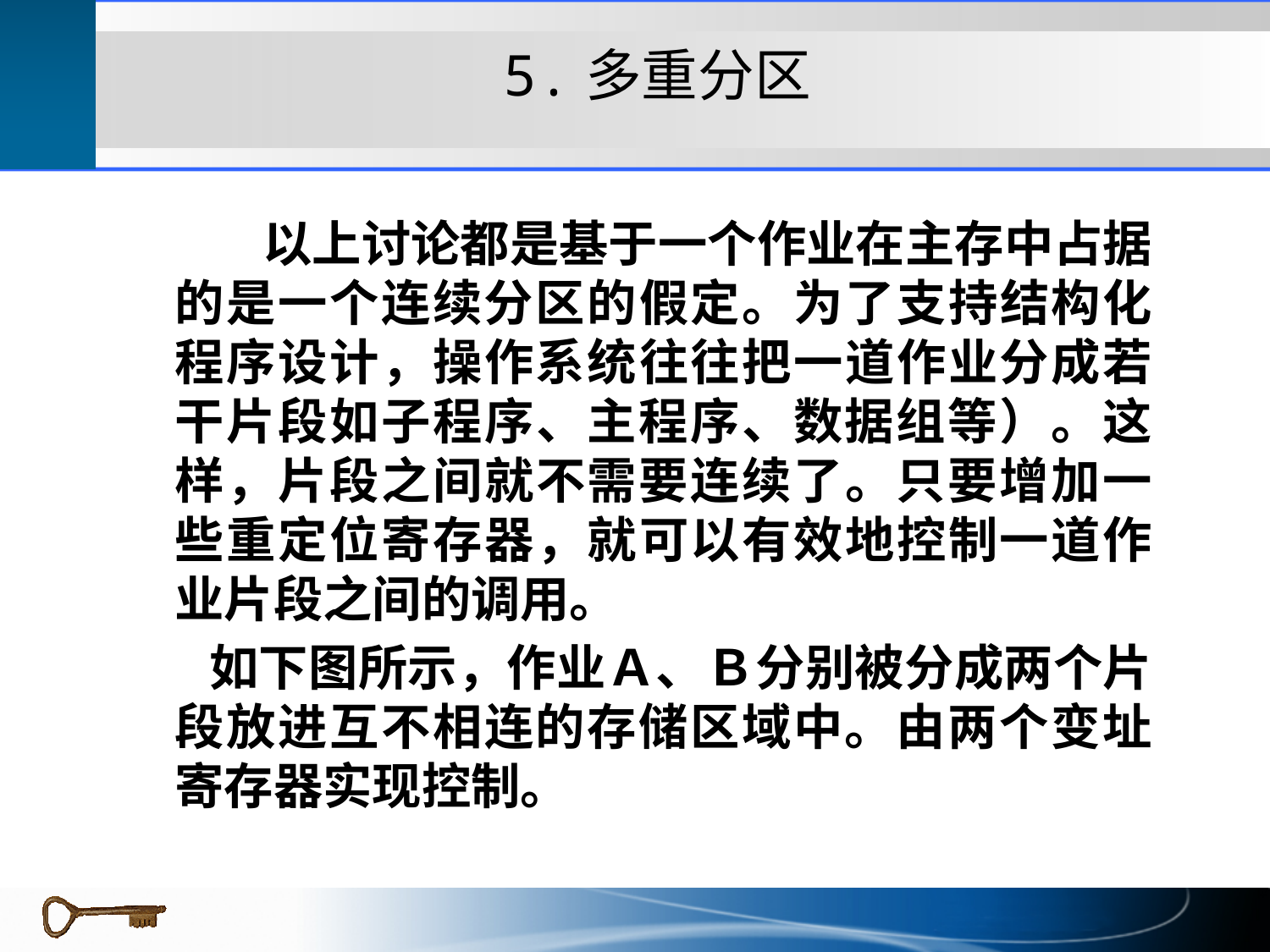

# 5.多重分区
             以上讨论都是基于一个作业在主存中占据的是一个连续分区的假定。为了支持结构化程序设计，操作系统往往把一道作业分成若干片段如子程序、主程序、数据组等）。这样，片段之间就不需要连续了。只要增加一些重定位寄存器，就可以有效地控制一道作业片段之间的调用。
      如下图所示，作业Ａ、Ｂ分别被分成两个片段放进互不相连的存储区域中。由两个变址寄存器实现控制。